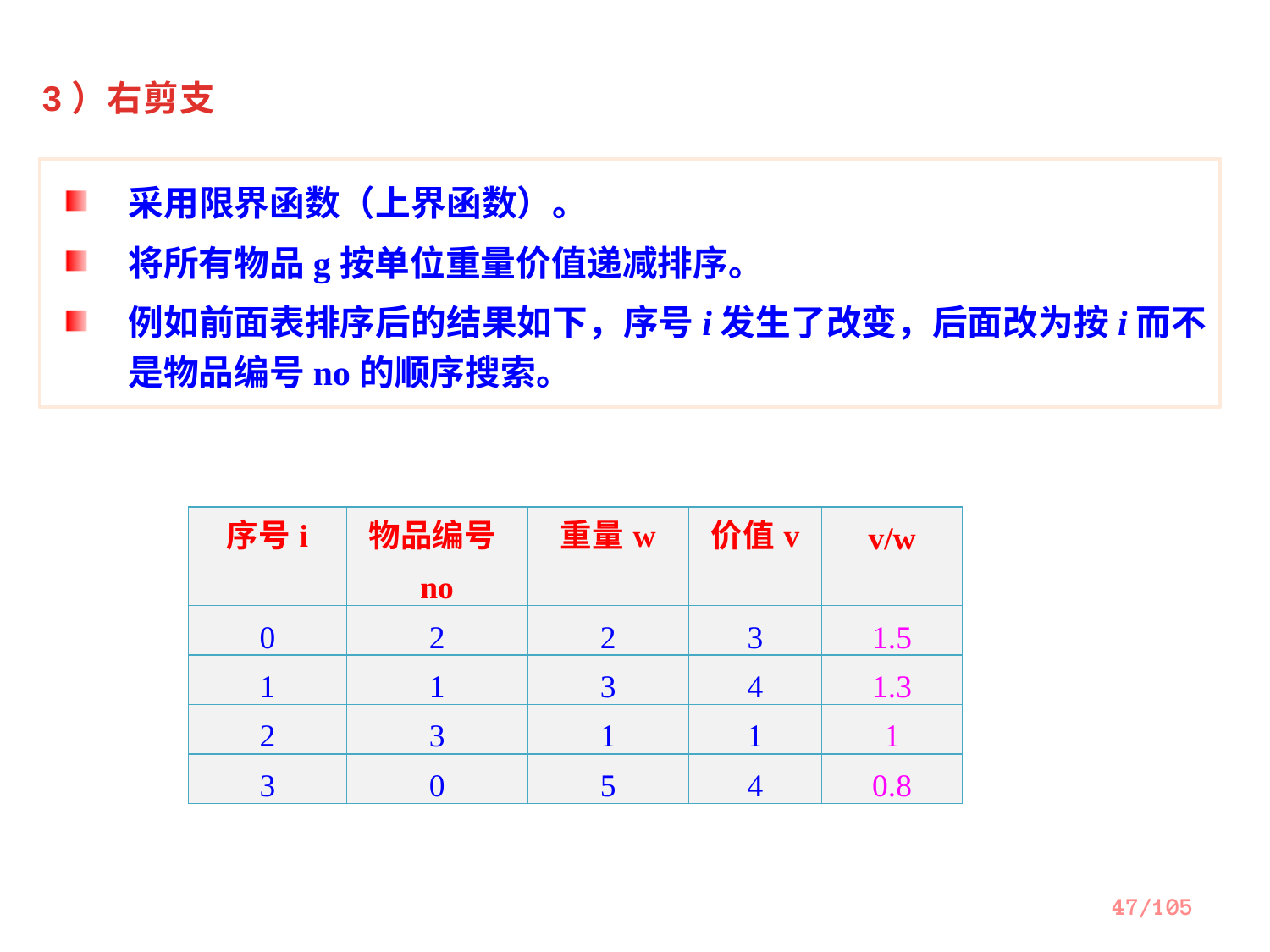

3）右剪支
采用限界函数（上界函数）。
将所有物品g按单位重量价值递减排序。
例如前面表排序后的结果如下，序号i发生了改变，后面改为按i而不是物品编号no的顺序搜索。
| 序号i | 物品编号no | 重量w | 价值v | v/w |
| --- | --- | --- | --- | --- |
| 0 | 2 | 2 | 3 | 1.5 |
| 1 | 1 | 3 | 4 | 1.3 |
| 2 | 3 | 1 | 1 | 1 |
| 3 | 0 | 5 | 4 | 0.8 |
47/105